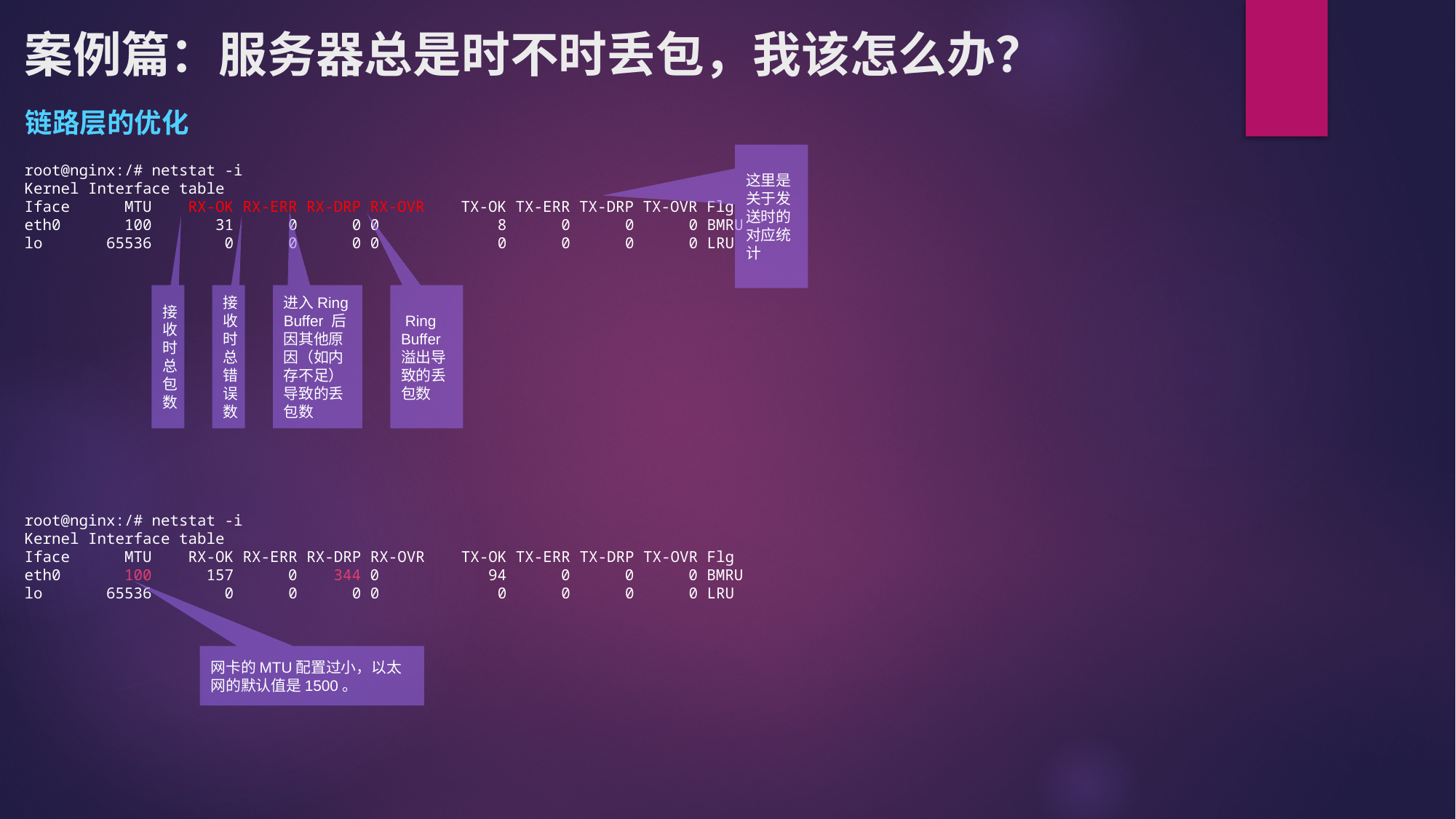

# 案例篇：服务器总是时不时丢包，我该怎么办？
链路层的优化
这里是关于发送时的对应统计
root@nginx:/# netstat -i
Kernel Interface table
Iface      MTU    RX-OK RX-ERR RX-DRP RX-OVR    TX-OK TX-ERR TX-DRP TX-OVR Flg
eth0       100       31      0      0 0             8      0      0      0 BMRU
lo       65536        0      0      0 0             0      0      0      0 LRU
接收时总包数
接收时总错误数
进入Ring Buffer 后因其他原因（如内存不足）导致的丢包数
 Ring Buffer 溢出导致的丢包数
root@nginx:/# netstat -i
Kernel Interface table
Iface      MTU    RX-OK RX-ERR RX-DRP RX-OVR    TX-OK TX-ERR TX-DRP TX-OVR Flg
eth0       100      157      0    344 0            94      0      0      0 BMRU
lo       65536        0      0      0 0             0      0      0      0 LRU
网卡的MTU配置过小，以太网的默认值是1500。